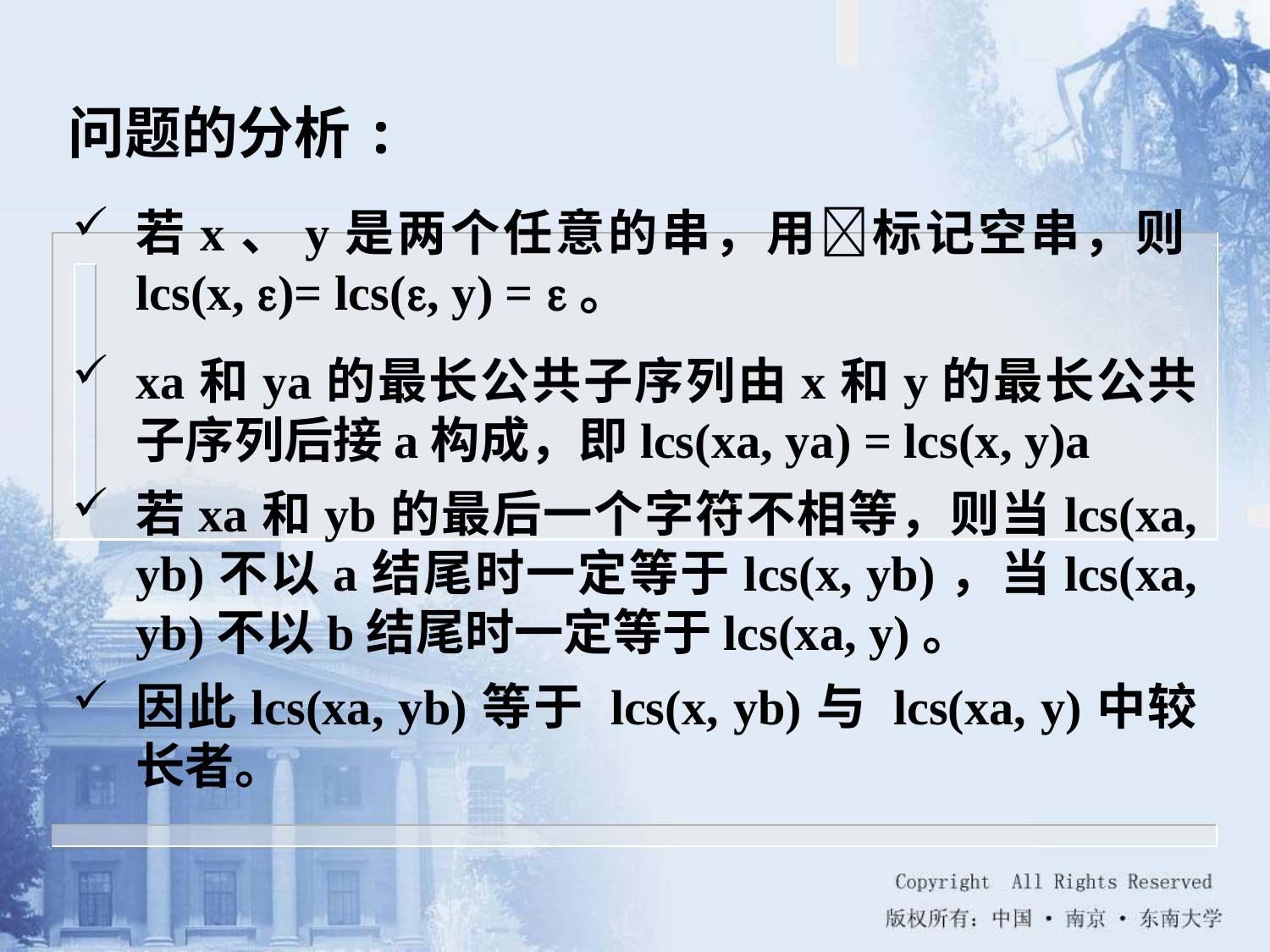

问题的分析:
若x、y是两个任意的串，用ε标记空串，则lcs(x, ε)= lcs(ε, y) = ε。
xa和ya的最长公共子序列由x和y的最长公共子序列后接a构成，即lcs(xa, ya) = lcs(x, y)a
若xa和yb的最后一个字符不相等，则当lcs(xa, yb)不以a结尾时一定等于lcs(x, yb)，当lcs(xa, yb)不以b结尾时一定等于lcs(xa, y)。
因此lcs(xa, yb)等于 lcs(x, yb)与 lcs(xa, y)中较长者。